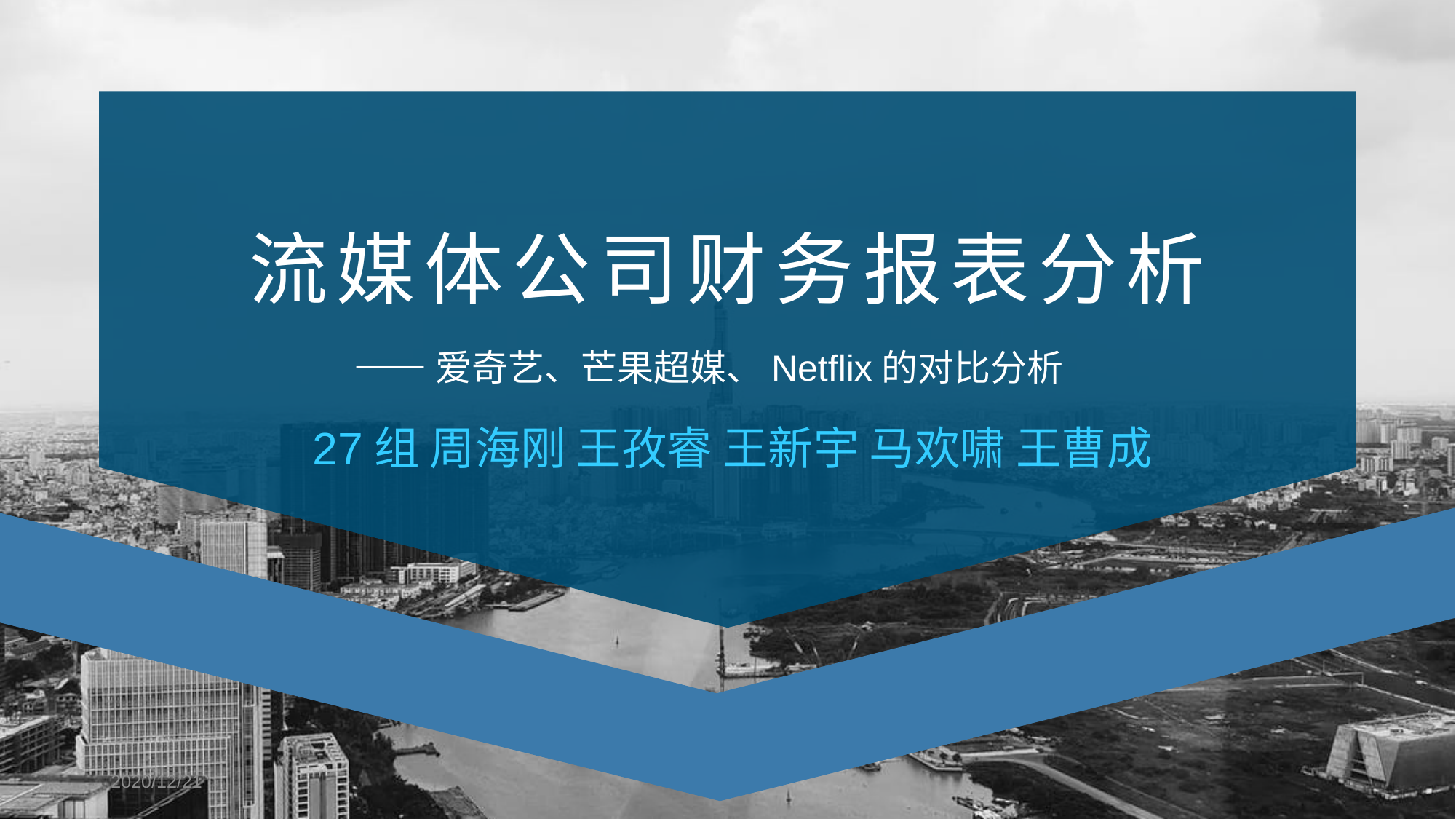

流媒体公司财务报表分析
——爱奇艺、芒果超媒、Netflix的对比分析
27组 周海刚 王孜睿 王新宇 马欢啸 王曹成
2020/12/21
1